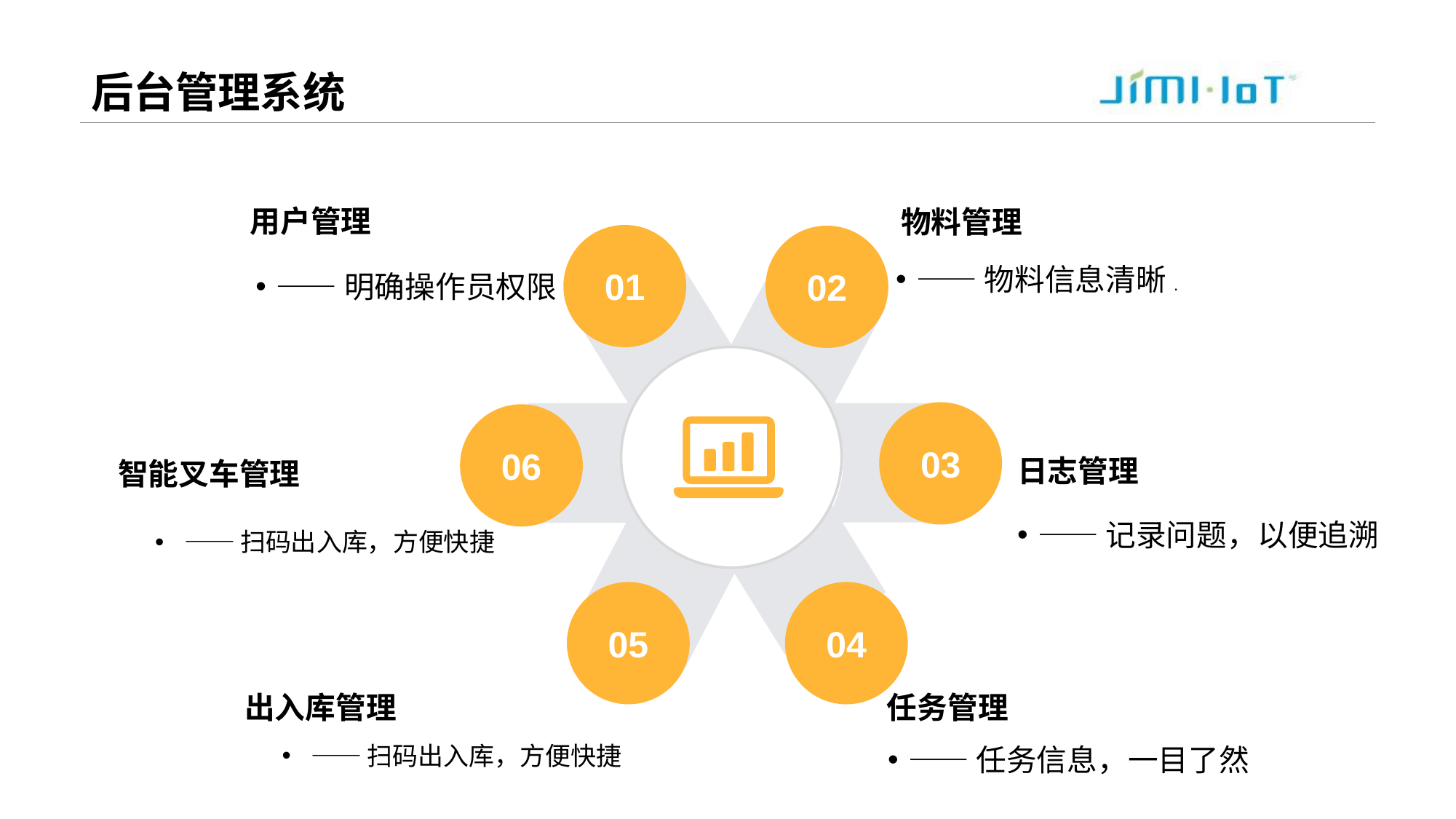

# 后台管理系统
用户管理
物料管理
01
02
——物料信息清晰.
——明确操作员权限

03

06

智能叉车管理
日志管理
——记录问题，以便追溯
——扫码出入库，方便快捷

05
04
出入库管理
任务管理
——任务信息，一目了然
——扫码出入库，方便快捷